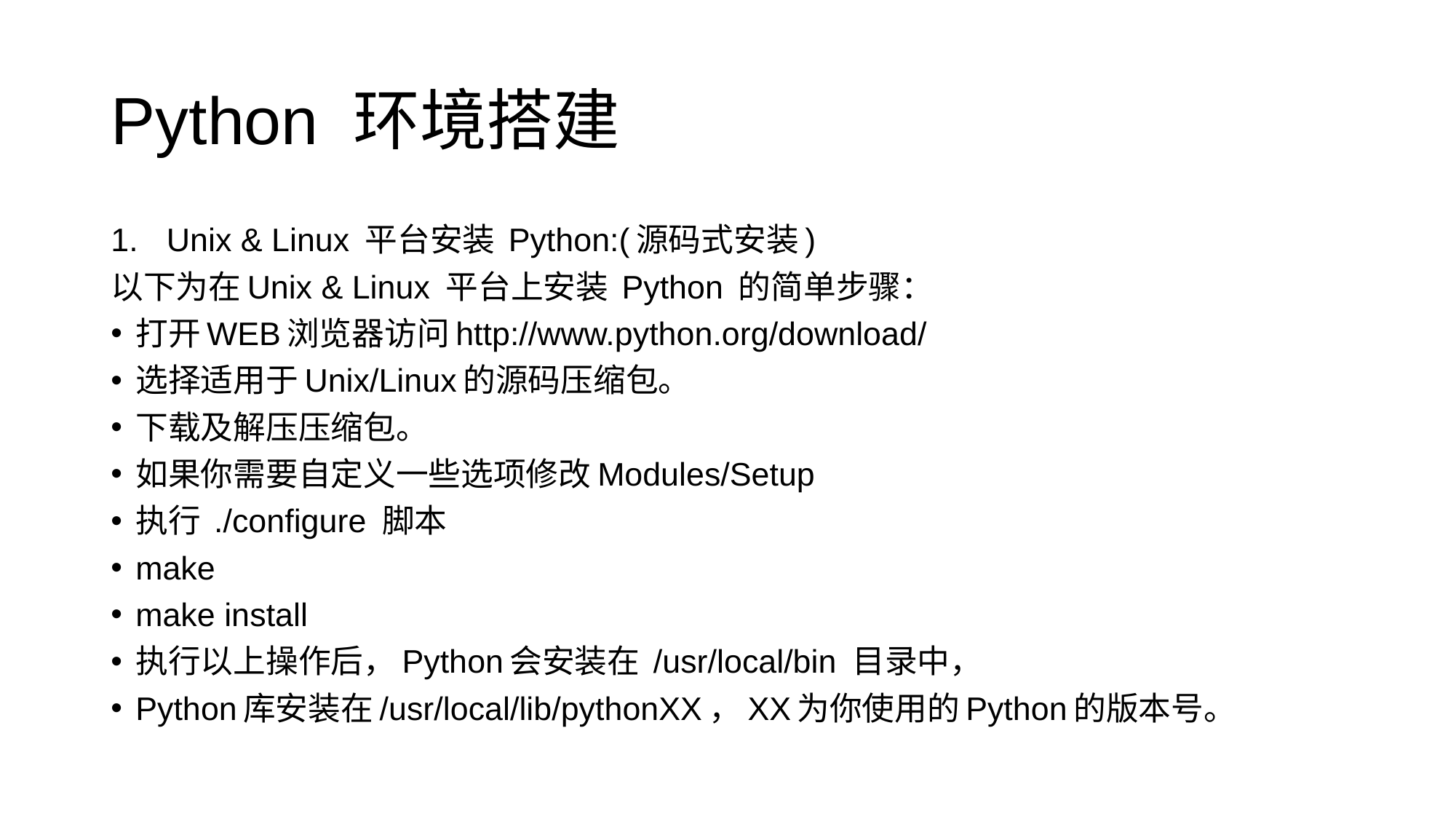

# Python 环境搭建
Unix & Linux 平台安装 Python:(源码式安装)
以下为在Unix & Linux 平台上安装 Python 的简单步骤：
打开WEB浏览器访问http://www.python.org/download/
选择适用于Unix/Linux的源码压缩包。
下载及解压压缩包。
如果你需要自定义一些选项修改Modules/Setup
执行 ./configure 脚本
make
make install
执行以上操作后，Python会安装在 /usr/local/bin 目录中，
Python库安装在/usr/local/lib/pythonXX，XX为你使用的Python的版本号。